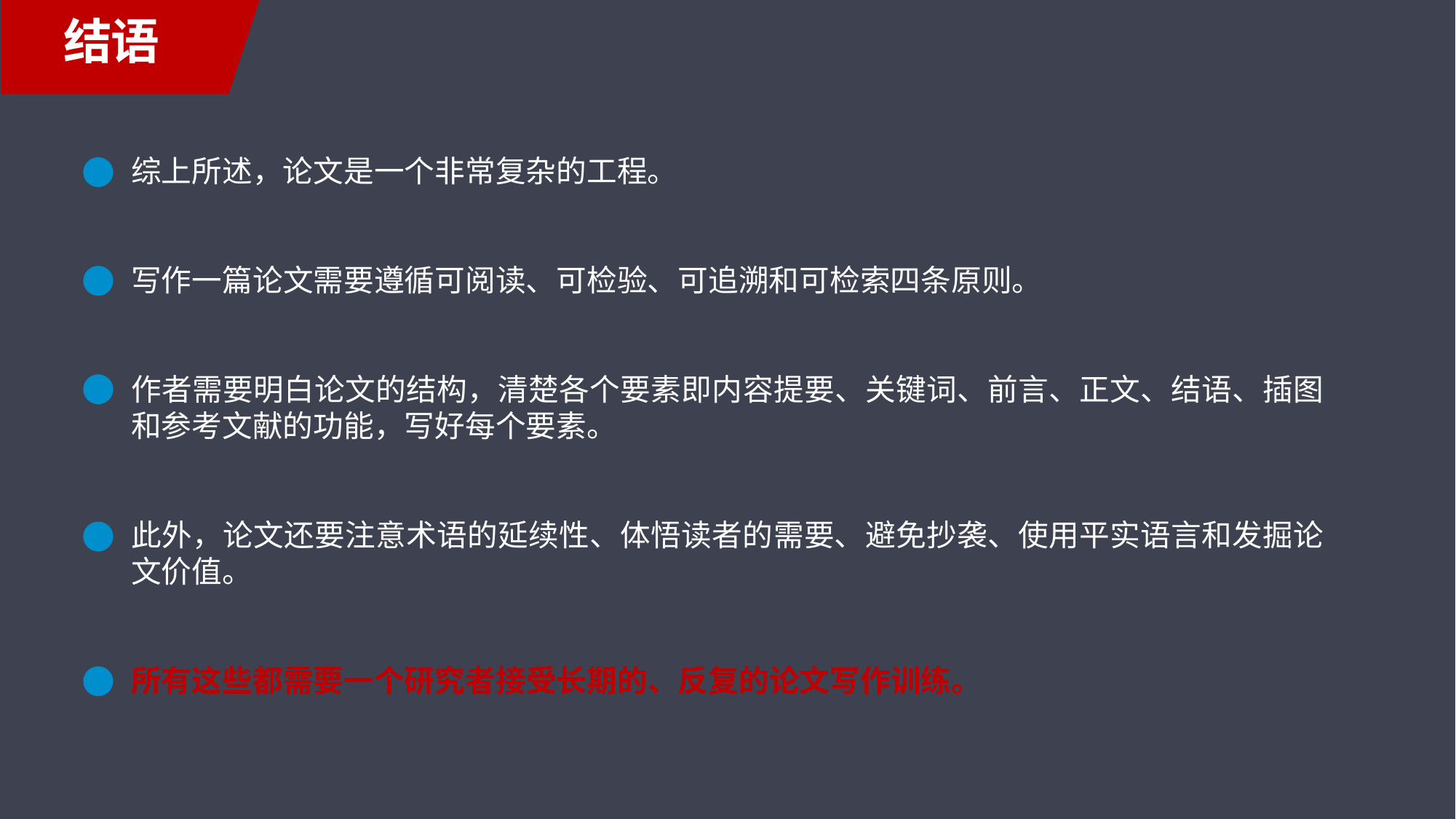

结语
综上所述，论文是一个非常复杂的工程。

写作一篇论文需要遵循可阅读、可检验、可追溯和可检索四条原则。

作者需要明白论文的结构，清楚各个要素即内容提要、关键词、前言、正文、结语、插图和参考文献的功能，写好每个要素。

此外，论文还要注意术语的延续性、体悟读者的需要、避免抄袭、使用平实语言和发掘论文价值。

所有这些都需要一个研究者接受长期的、反复的论文写作训练。